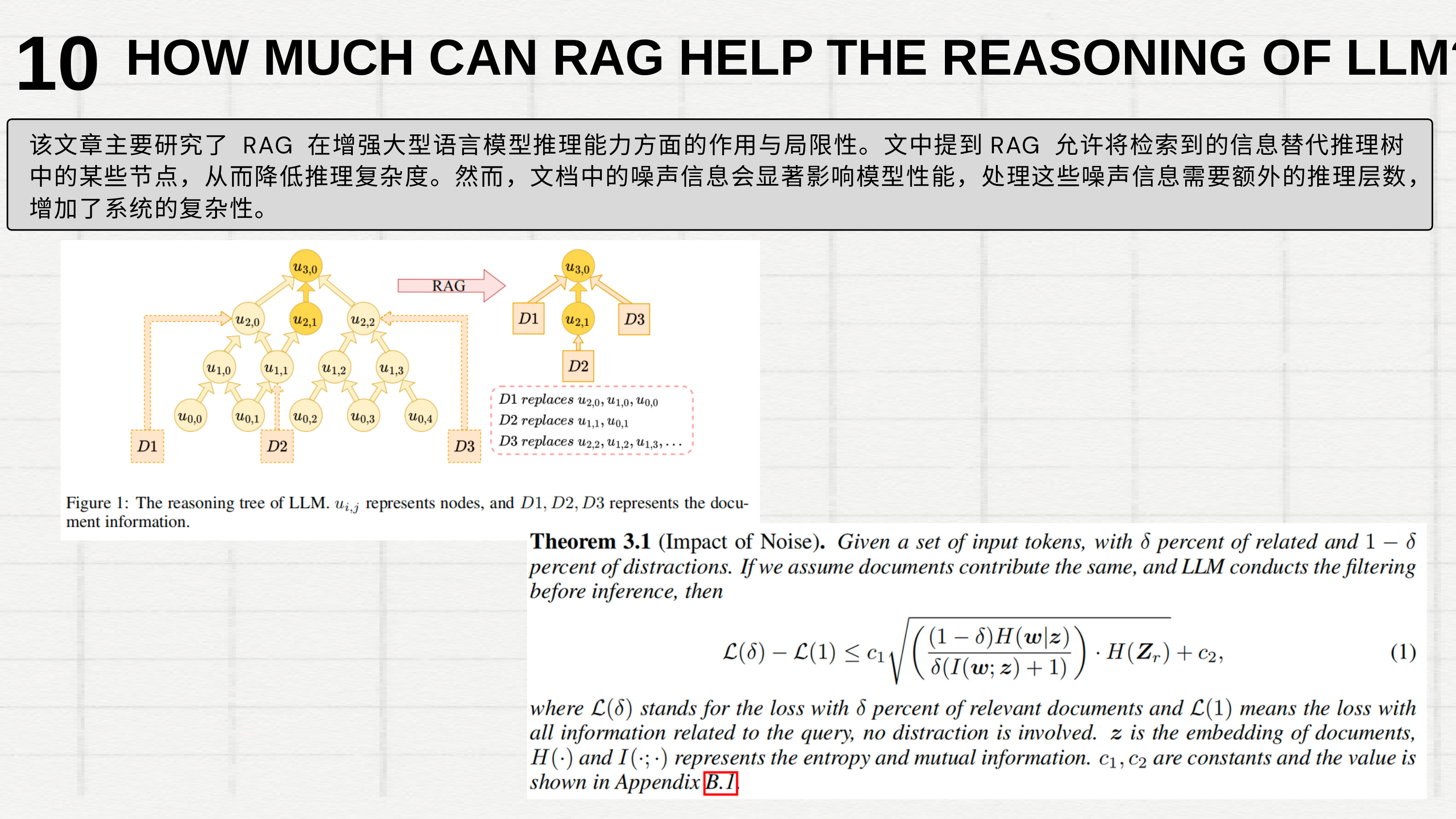

10
HOW MUCH CAN RAG HELP THE REASONING OF LLM?

该文章主要研究了 RAG 在增强大型语言模型推理能力方面的作用与局限性。文中提到RAG 允许将检索到的信息替代推理树中的某些节点，从而降低推理复杂度。然而，文档中的噪声信息会显著影响模型性能，处理这些噪声信息需要额外的推理层数，增加了系统的复杂性。